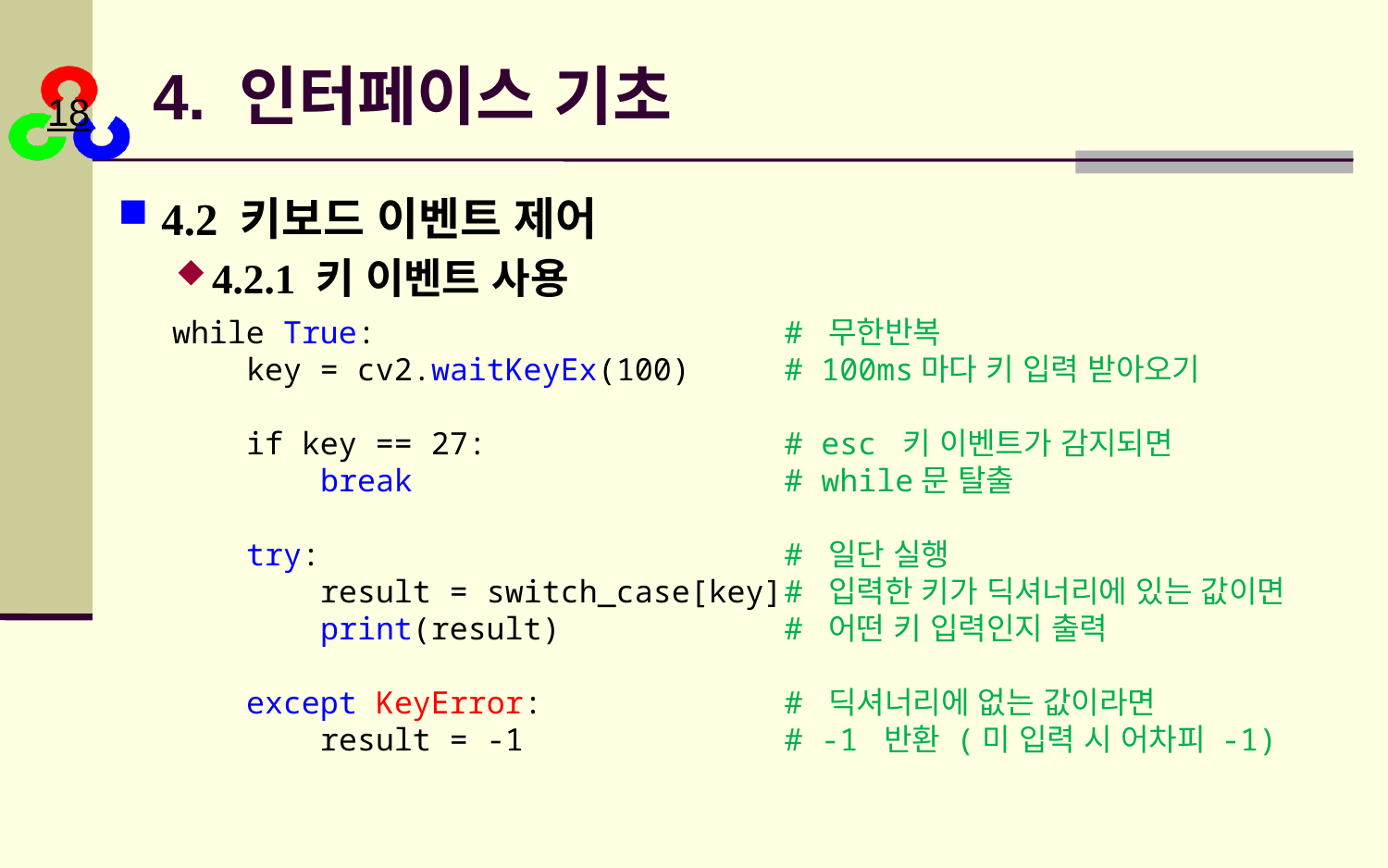

# 4. 인터페이스 기초
4.2 키보드 이벤트 제어
4.2.1 키 이벤트 사용
while True:
    key = cv2.waitKeyEx(100)

    if key == 27:
        break
    try:
        result = switch_case[key]
        print(result)

    except KeyError:
        result = -1
# 무한반복
# 100ms마다 키 입력 받아오기

# esc 키 이벤트가 감지되면
# while문 탈출

# 일단 실행
# 입력한 키가 딕셔너리에 있는 값이면
# 어떤 키 입력인지 출력

# 딕셔너리에 없는 값이라면
# -1 반환 (미 입력 시 어차피 -1)